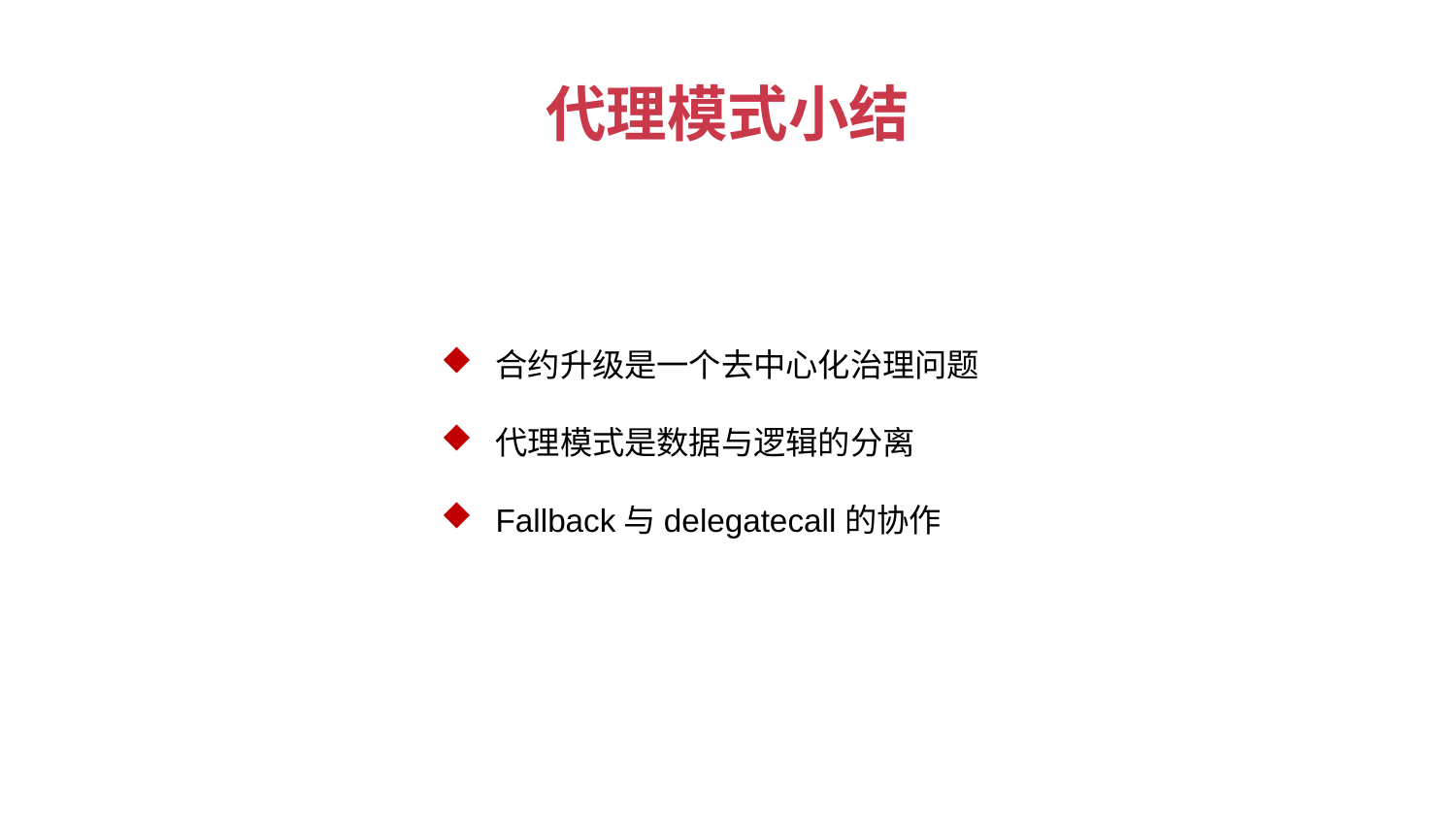

代理模式小结
合约升级是一个去中心化治理问题
代理模式是数据与逻辑的分离
Fallback与delegatecall的协作